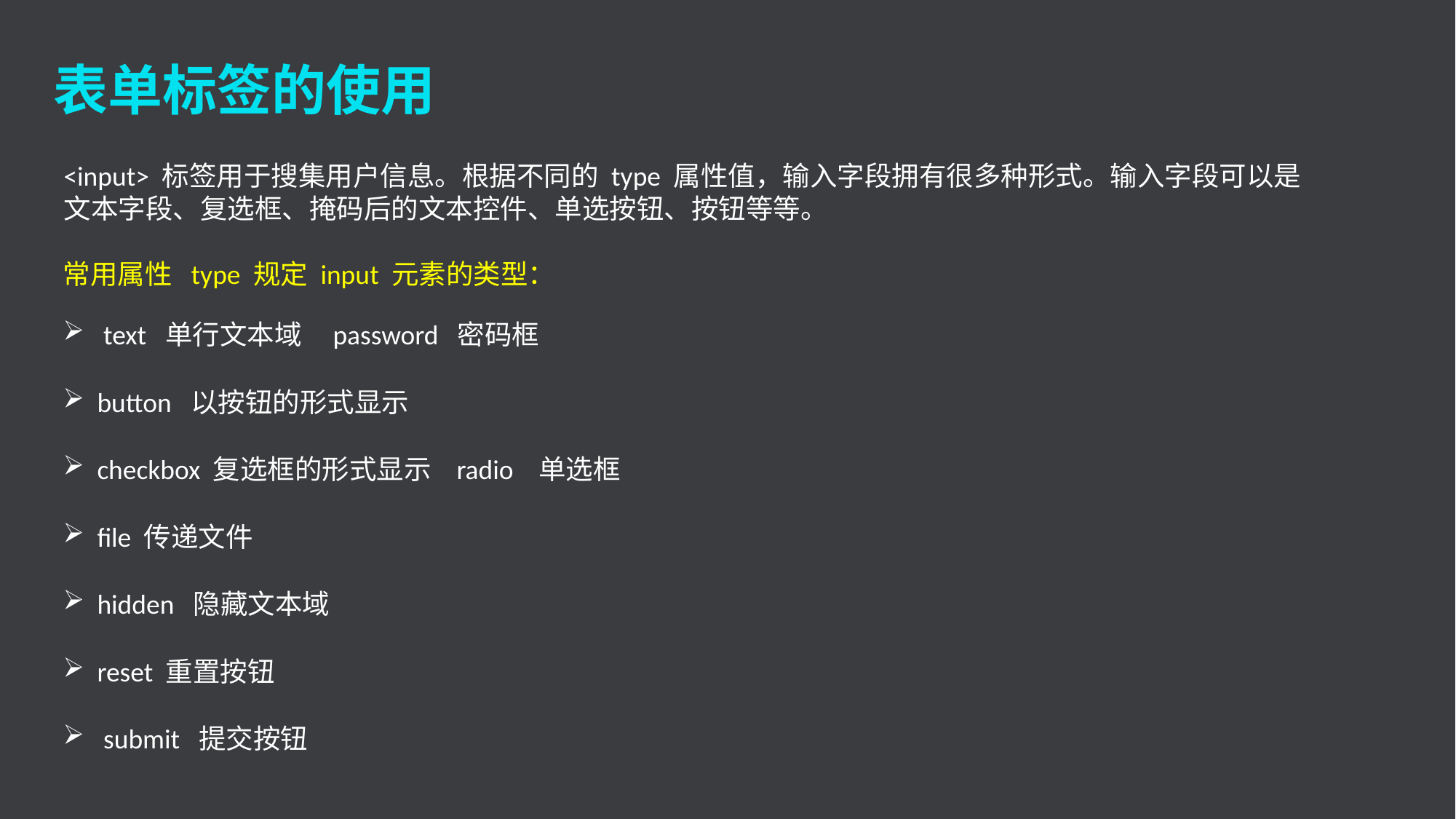

表单标签的使用
<input> 标签用于搜集用户信息。根据不同的 type 属性值，输入字段拥有很多种形式。输入字段可以是文本字段、复选框、掩码后的文本控件、单选按钮、按钮等等。
常用属性  type 规定 input 元素的类型：
 text  单行文本域    password  密码框
button  以按钮的形式显示
checkbox 复选框的形式显示   radio   单选框
file 传递文件
hidden  隐藏文本域
reset 重置按钮
 submit  提交按钮